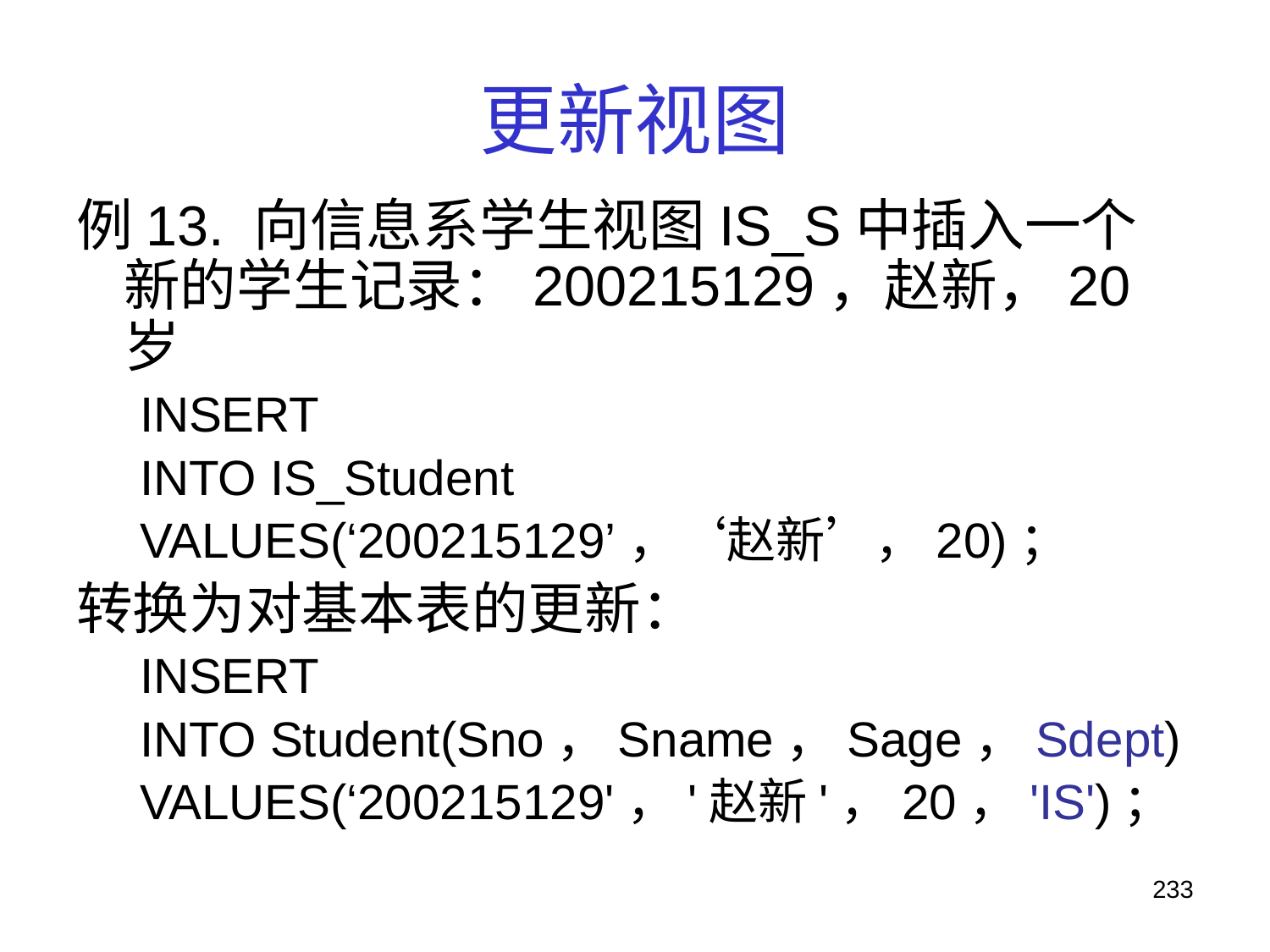

# 更新视图
例13. 向信息系学生视图IS_S中插入一个新的学生记录：200215129，赵新，20岁
INSERT
INTO IS_Student
VALUES(‘200215129’，‘赵新’，20)；
转换为对基本表的更新：
INSERT
INTO Student(Sno，Sname，Sage，Sdept)
VALUES(‘200215129'，'赵新'，20，'IS')；
233